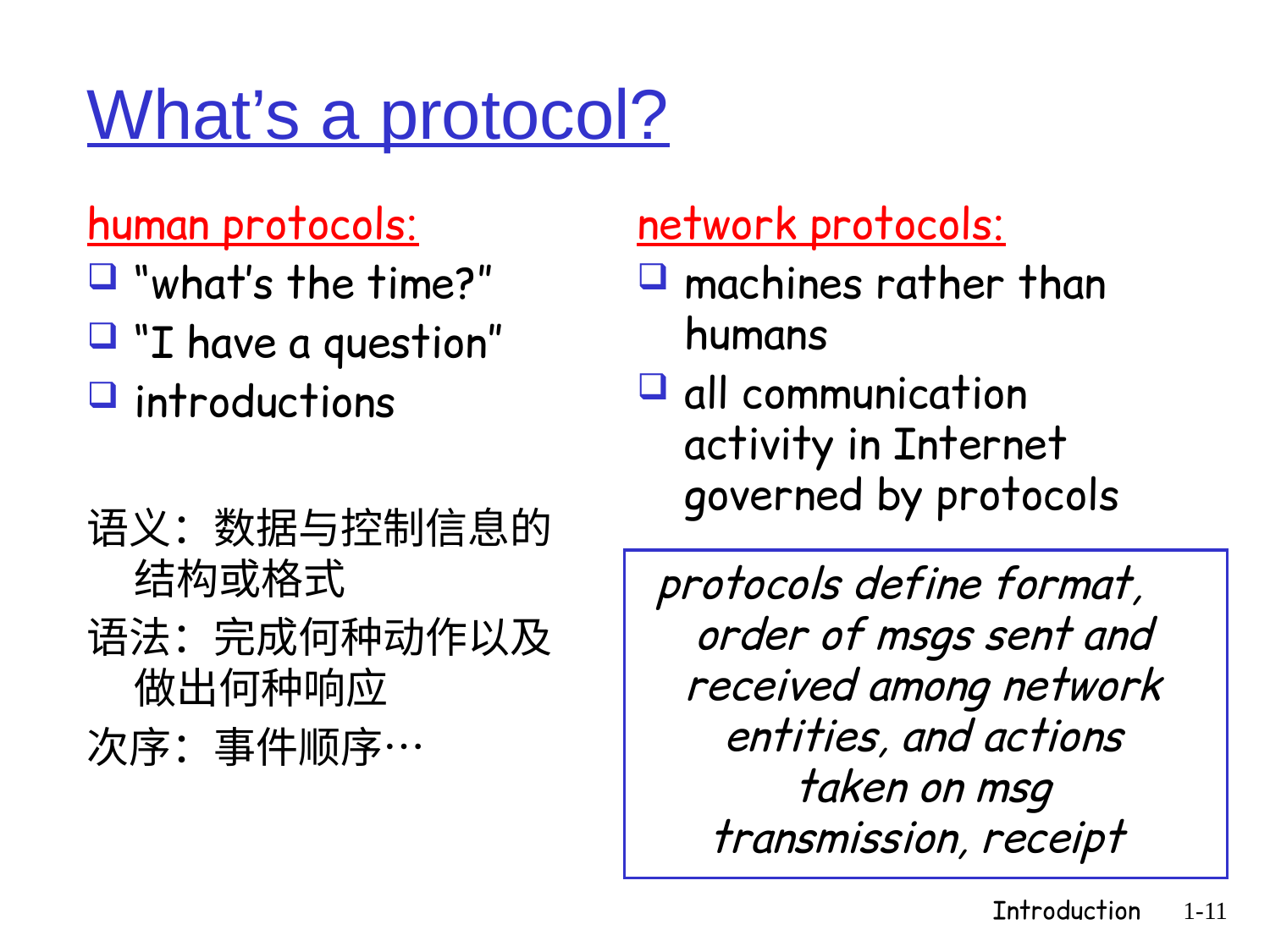

# What’s a protocol?
human protocols:
“what’s the time?”
“I have a question”
introductions

语义：数据与控制信息的结构或格式
语法：完成何种动作以及做出何种响应
次序：事件顺序…
network protocols:
machines rather than humans
all communication activity in Internet governed by protocols
protocols define format, order of msgs sent and received among network entities, and actions taken on msg transmission, receipt

 Introduction
1-11